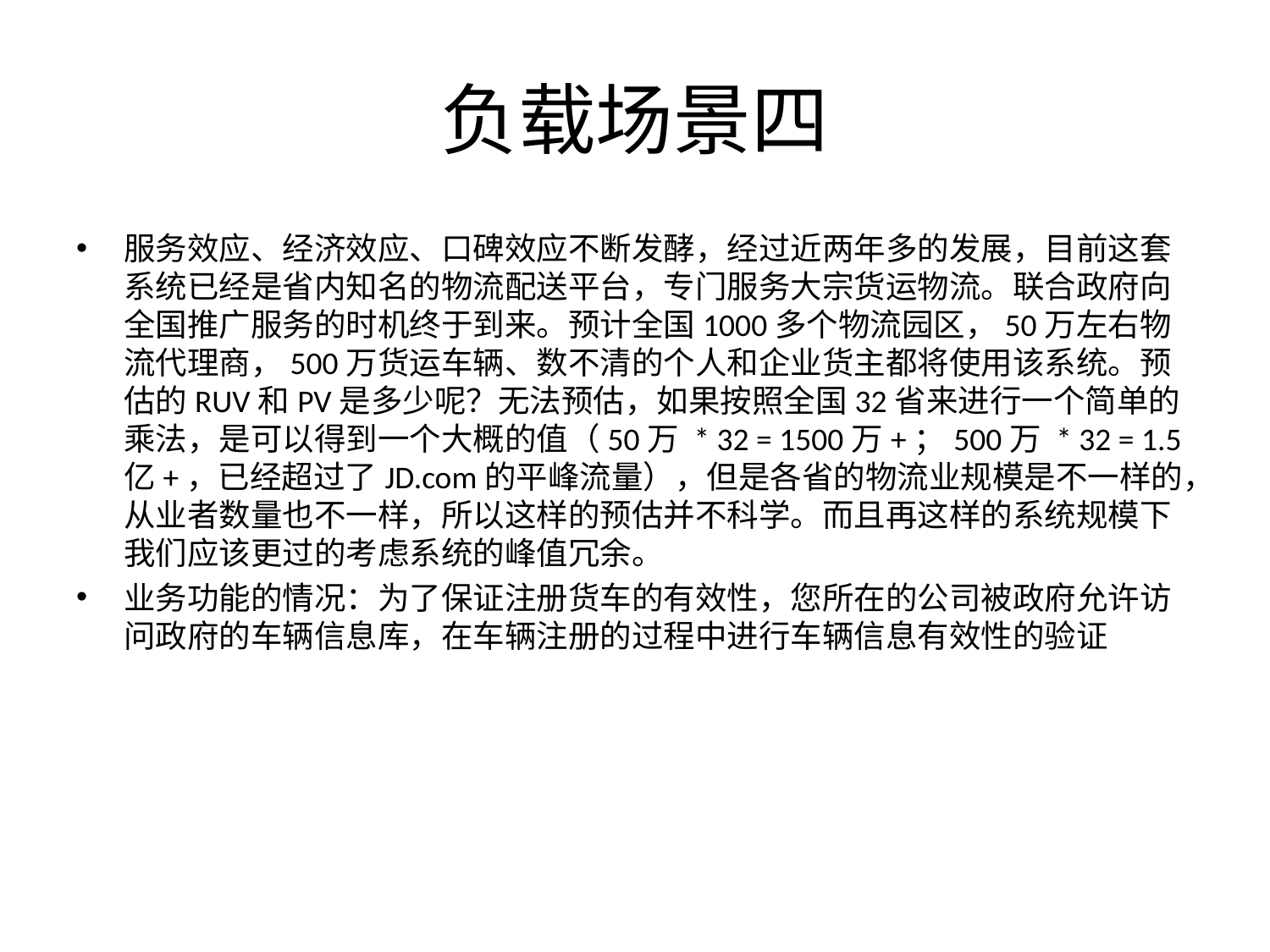

# 负载场景四
服务效应、经济效应、口碑效应不断发酵，经过近两年多的发展，目前这套系统已经是省内知名的物流配送平台，专门服务大宗货运物流。联合政府向全国推广服务的时机终于到来。预计全国1000多个物流园区，50万左右物流代理商，500万货运车辆、数不清的个人和企业货主都将使用该系统。预估的RUV和PV是多少呢？无法预估，如果按照全国32省来进行一个简单的乘法，是可以得到一个大概的值（50万 * 32 = 1500万+；500万 * 32 = 1.5亿+，已经超过了JD.com的平峰流量），但是各省的物流业规模是不一样的，从业者数量也不一样，所以这样的预估并不科学。而且再这样的系统规模下我们应该更过的考虑系统的峰值冗余。
业务功能的情况：为了保证注册货车的有效性，您所在的公司被政府允许访问政府的车辆信息库，在车辆注册的过程中进行车辆信息有效性的验证